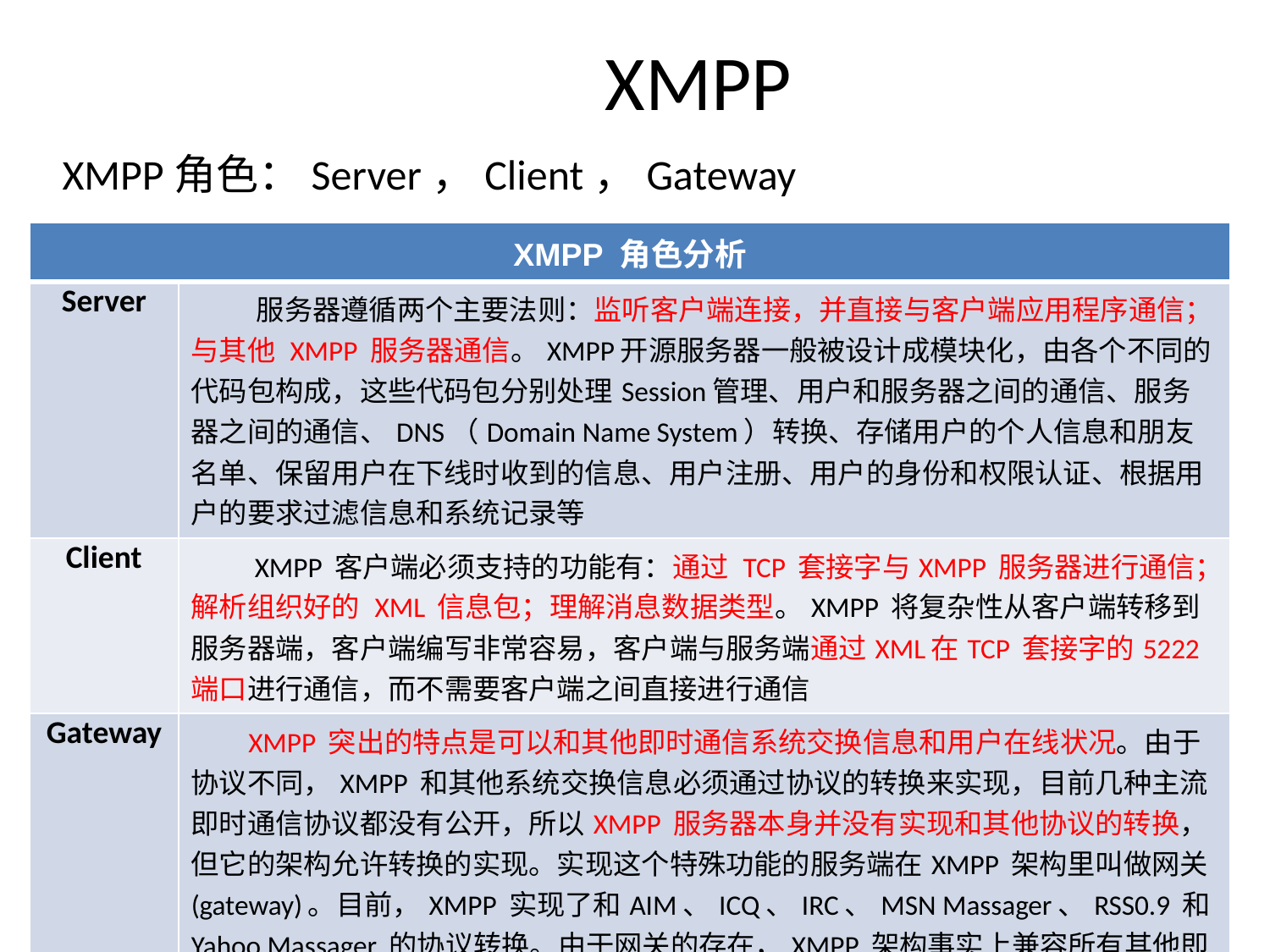

# XMPP
XMPP角色：Server，Client，Gateway
| XMPP 角色分析 |  |
| --- | --- |
| Server | 服务器遵循两个主要法则：监听客户端连接，并直接与客户端应用程序通信；与其他 XMPP 服务器通信。XMPP开源服务器一般被设计成模块化，由各个不同的代码包构成，这些代码包分别处理Session管理、用户和服务器之间的通信、服务器之间的通信、DNS（Domain Name System）转换、存储用户的个人信息和朋友名单、保留用户在下线时收到的信息、用户注册、用户的身份和权限认证、根据用户的要求过滤信息和系统记录等 |
| Client | XMPP 客户端必须支持的功能有：通过 TCP 套接字与XMPP 服务器进行通信；解析组织好的 XML 信息包；理解消息数据类型。XMPP 将复杂性从客户端转移到服务器端，客户端编写非常容易，客户端与服务端通过XML在TCP 套接字的5222 端口进行通信，而不需要客户端之间直接进行通信 |
| Gateway | XMPP 突出的特点是可以和其他即时通信系统交换信息和用户在线状况。由于协议不同，XMPP 和其他系统交换信息必须通过协议的转换来实现，目前几种主流即时通信协议都没有公开，所以XMPP 服务器本身并没有实现和其他协议的转换，但它的架构允许转换的实现。实现这个特殊功能的服务端在XMPP 架构里叫做网关(gateway)。目前，XMPP 实现了和AIM、ICQ、IRC、MSN Massager、RSS0.9 和Yahoo Massager 的协议转换。由于网关的存在，XMPP 架构事实上兼容所有其他即时通信网络，这无疑大大提高了XMPP 的灵活性和可扩展性。 |